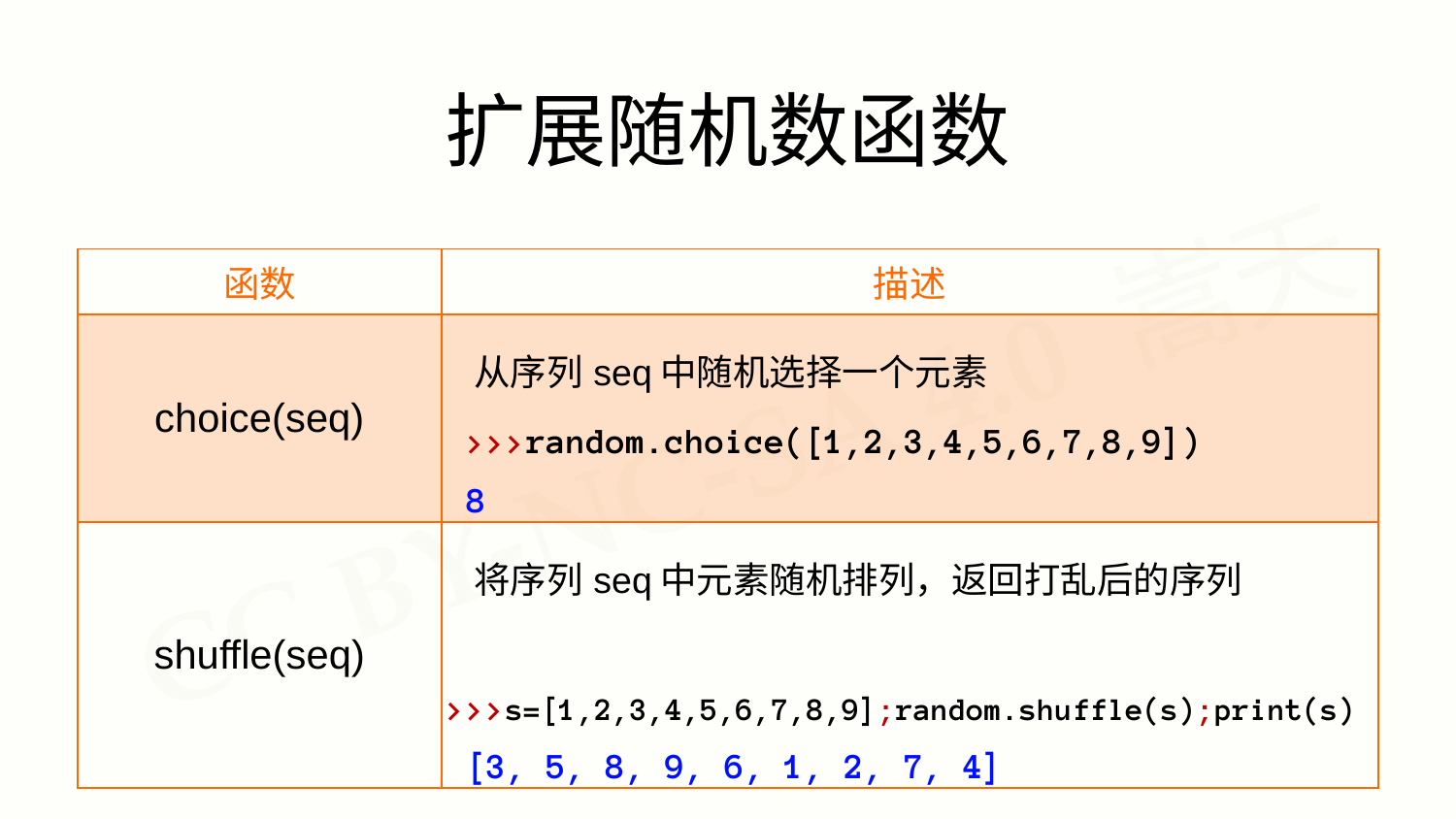

扩展随机数函数
| 函数 | 描述 |
| --- | --- |
| choice(seq) | 从序列seq中随机选择一个元素 >>>random.choice([1,2,3,4,5,6,7,8,9]) 8 |
| shuffle(seq) | 将序列seq中元素随机排列，返回打乱后的序列 >>>s=[1,2,3,4,5,6,7,8,9];random.shuffle(s);print(s) [3, 5, 8, 9, 6, 1, 2, 7, 4] |